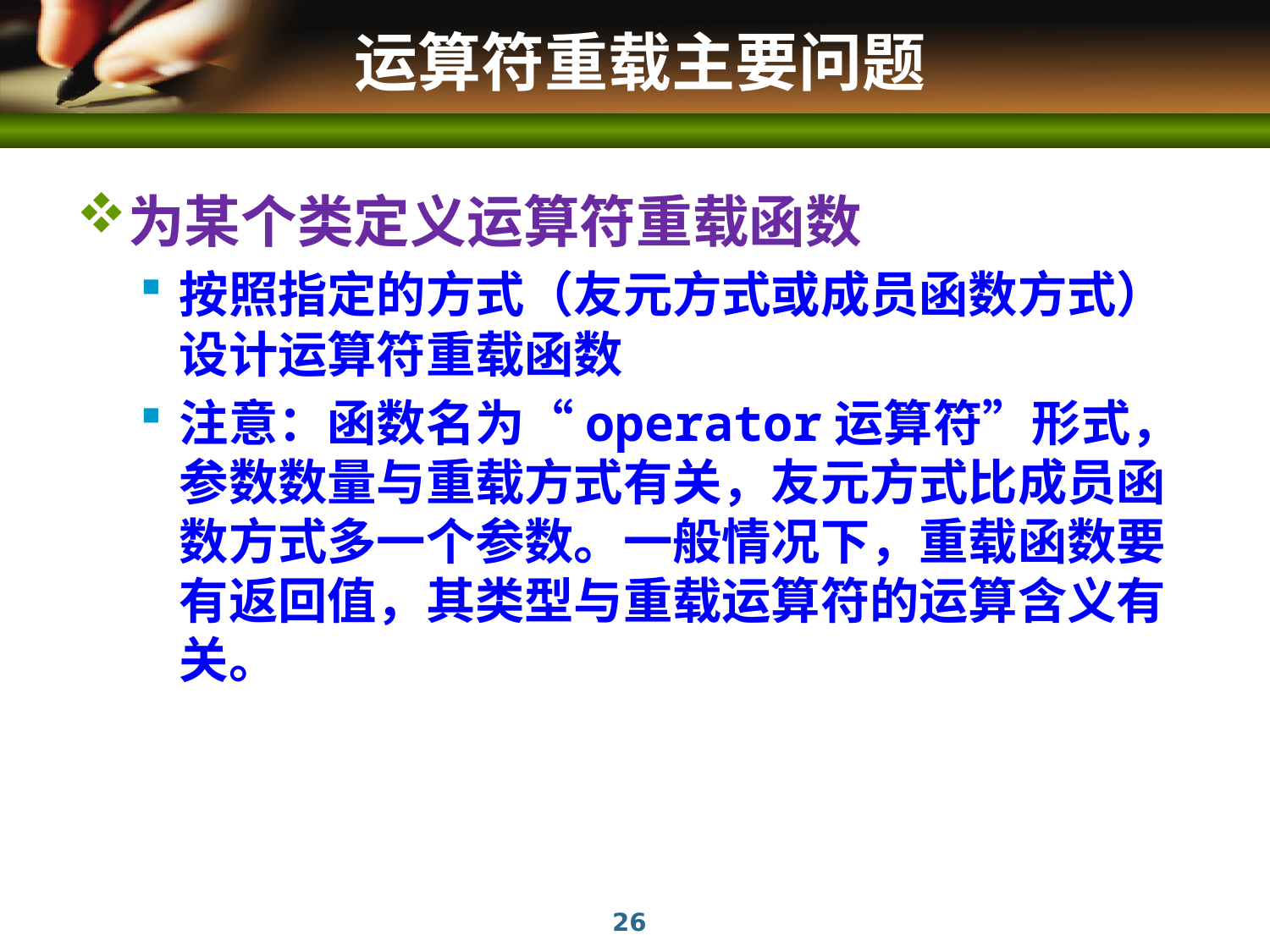

# 运算符重载主要问题
为某个类定义运算符重载函数
按照指定的方式（友元方式或成员函数方式）设计运算符重载函数
注意：函数名为“operator运算符”形式，参数数量与重载方式有关，友元方式比成员函数方式多一个参数。一般情况下，重载函数要有返回值，其类型与重载运算符的运算含义有关。
26